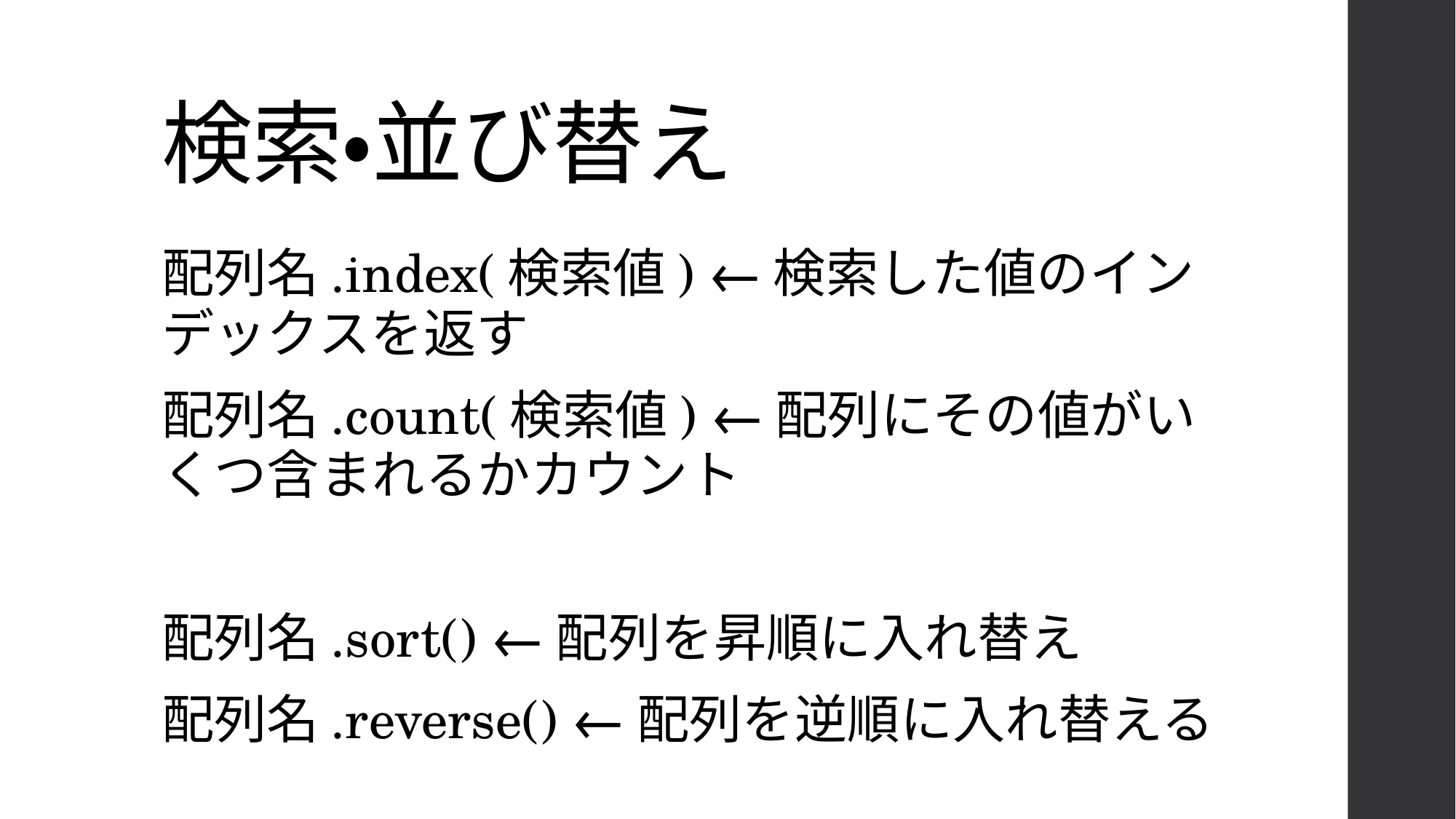

# 検索・並び替え
配列名.index(検索値) ←検索した値のインデックスを返す
配列名.count(検索値) ←配列にその値がいくつ含まれるかカウント

配列名.sort() ←配列を昇順に入れ替え
配列名.reverse() ←配列を逆順に入れ替える